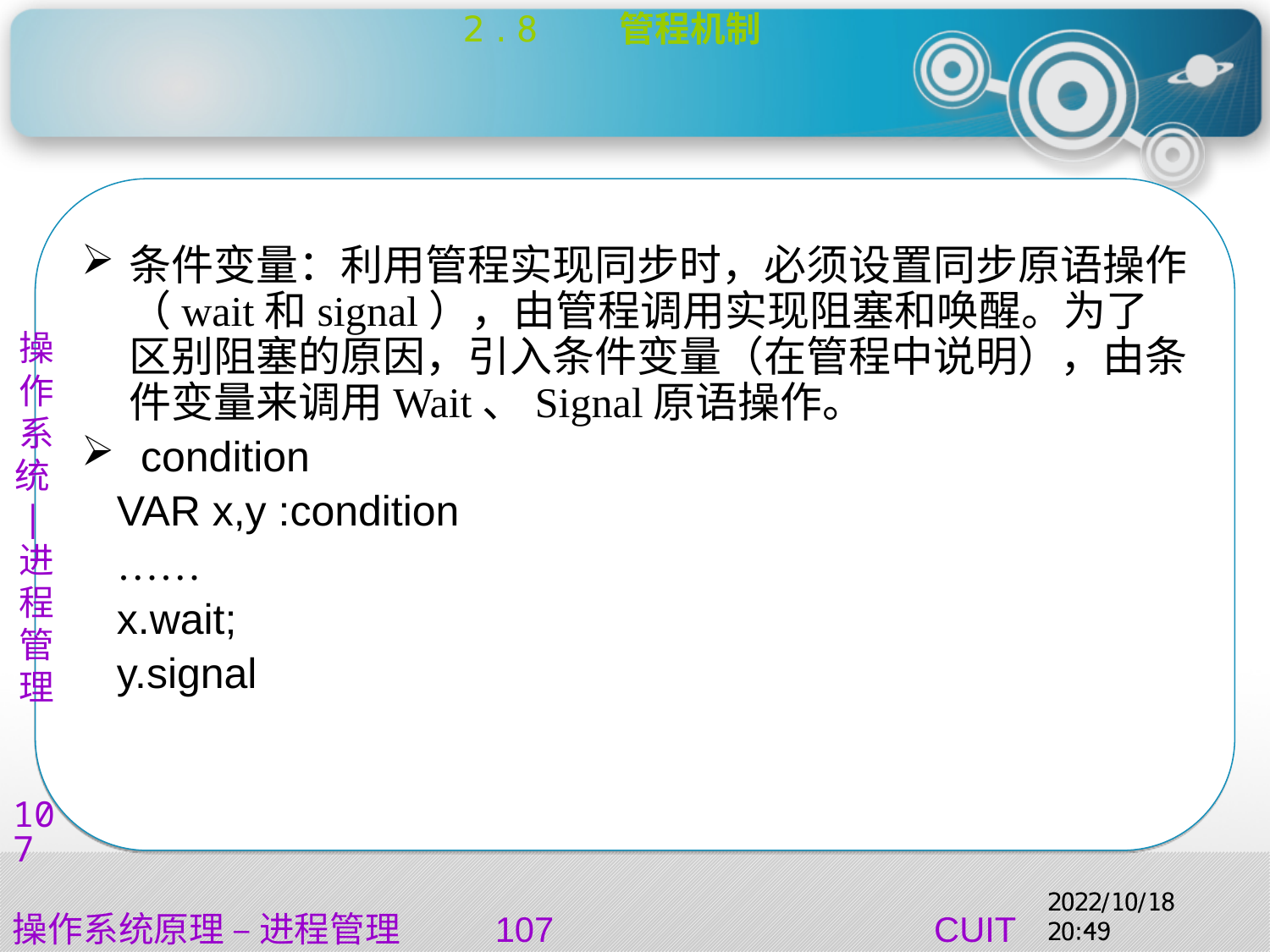

2 . 8	  管程机制
操作系统|进程管理

107
条件变量：利用管程实现同步时，必须设置同步原语操作（wait和signal），由管程调用实现阻塞和唤醒。为了区别阻塞的原因，引入条件变量（在管程中说明），由条件变量来调用Wait、Signal原语操作。
 condition
   VAR x,y :condition
   ……
   x.wait;
   y.signal
2022/10/18    20:49